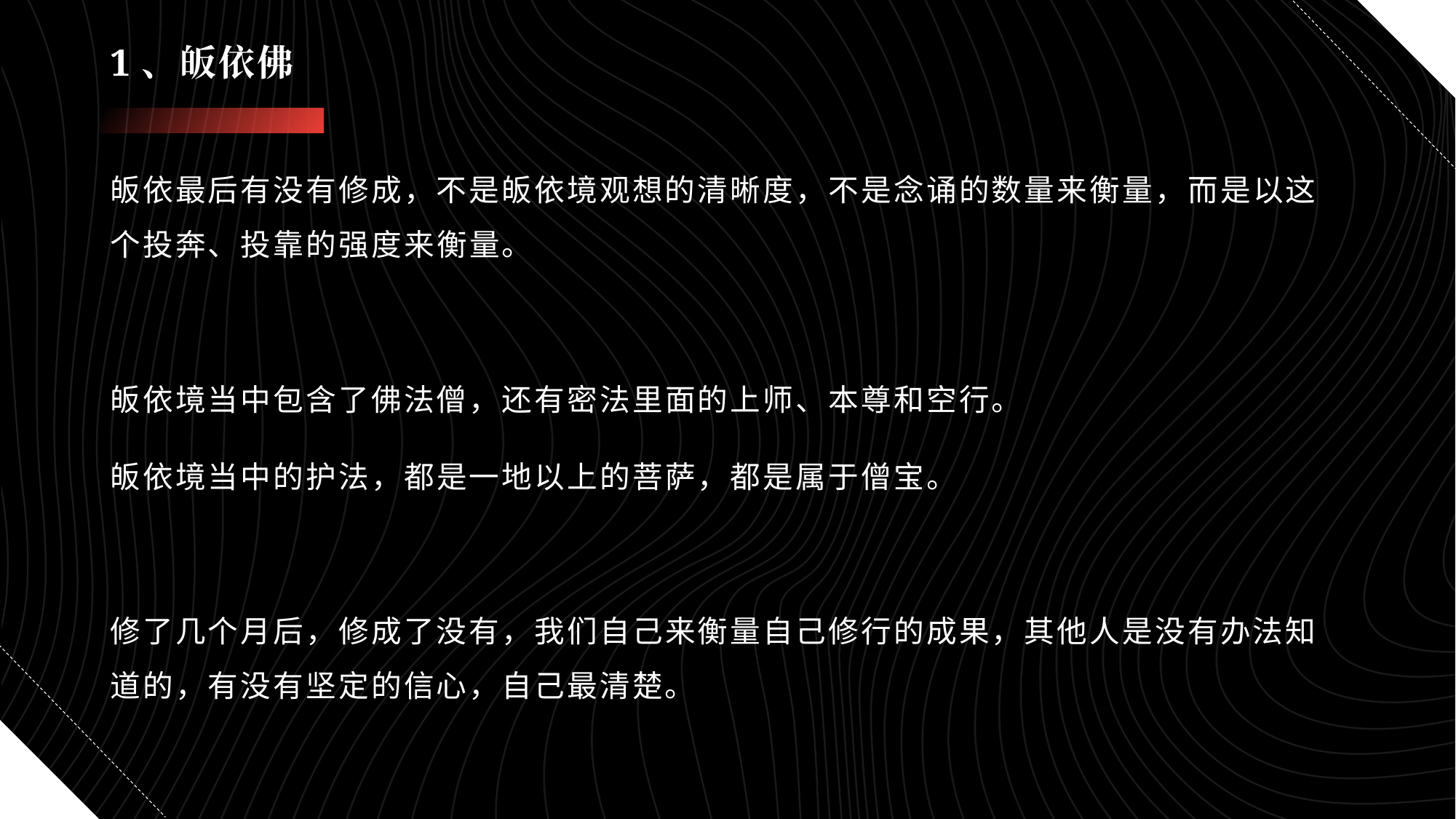

# 1、皈依佛
皈依最后有没有修成，不是皈依境观想的清晰度，不是念诵的数量来衡量，而是以这个投奔、投靠的强度来衡量。

皈依境当中包含了佛法僧，还有密法里面的上师、本尊和空行。
皈依境当中的护法，都是一地以上的菩萨，都是属于僧宝。

修了几个月后，修成了没有，我们自己来衡量自己修行的成果，其他人是没有办法知道的，有没有坚定的信心，自己最清楚。